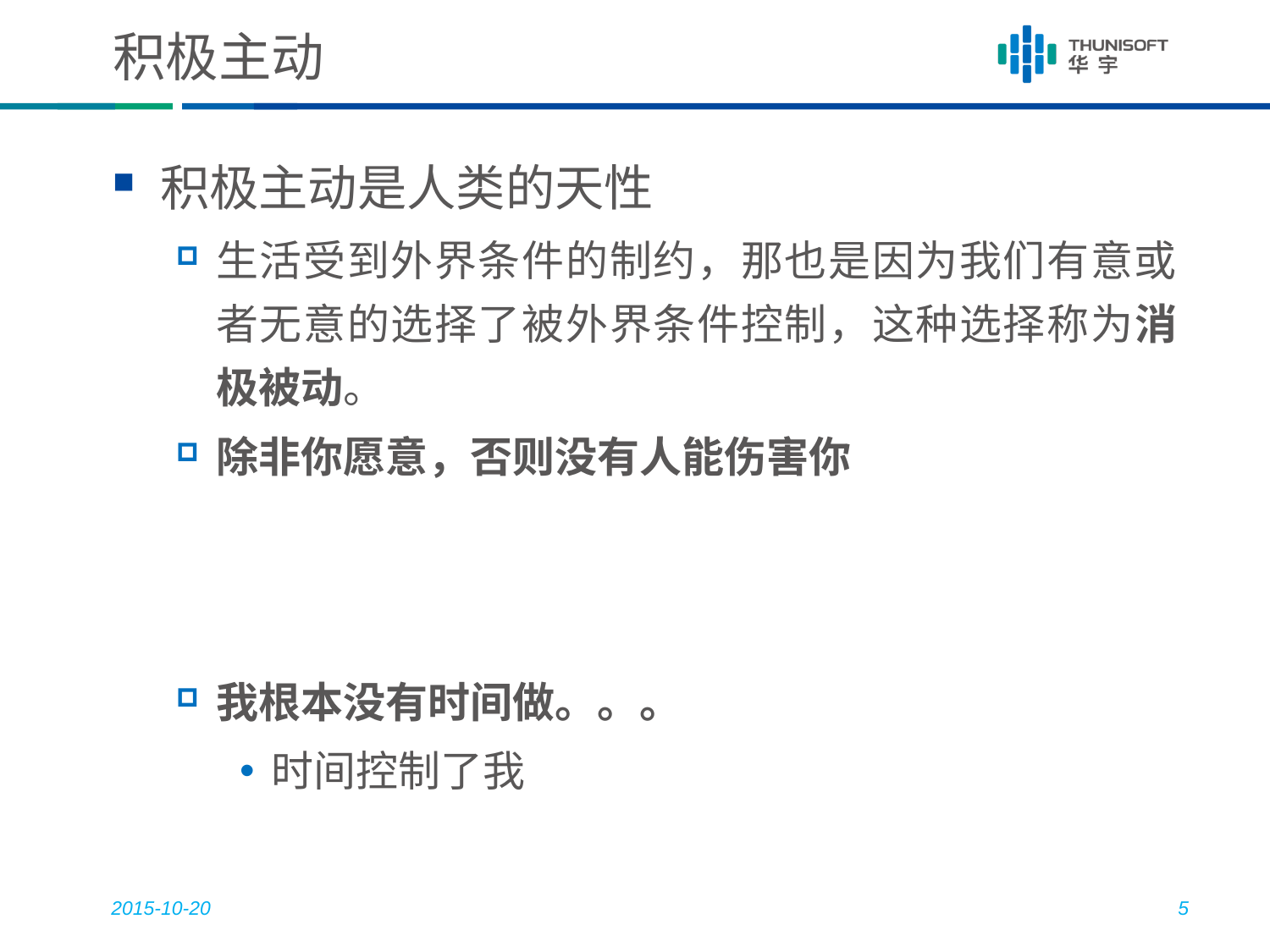

# 积极主动
积极主动是人类的天性
生活受到外界条件的制约，那也是因为我们有意或者无意的选择了被外界条件控制，这种选择称为消极被动。
除非你愿意，否则没有人能伤害你

我根本没有时间做。。。
时间控制了我

2015-10-20
5